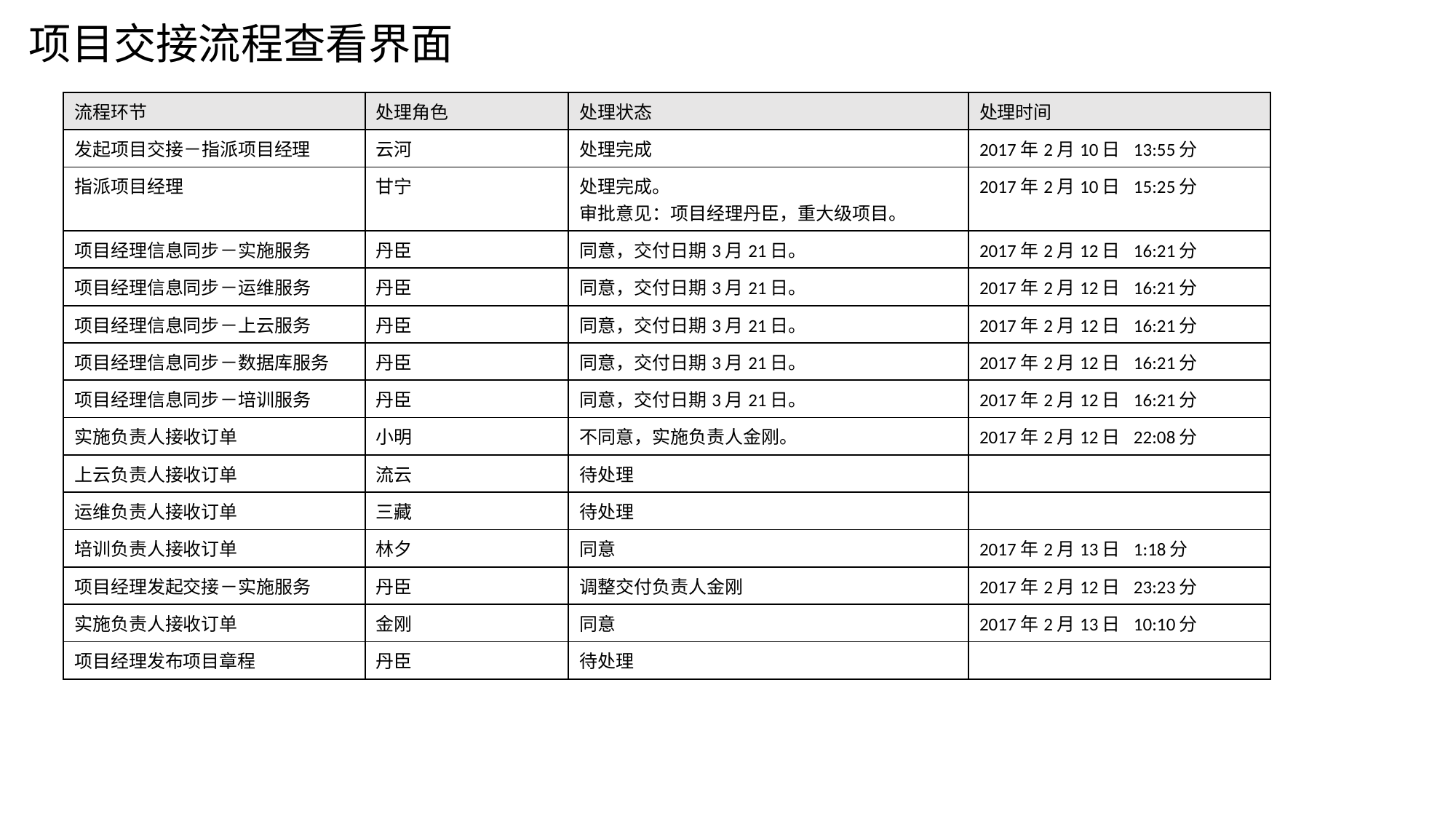

项目交接流程查看界面
| 流程环节 | 处理角色 | 处理状态 | 处理时间 |
| --- | --- | --- | --- |
| 发起项目交接－指派项目经理 | 云河 | 处理完成 | 2017年2月10日 13:55分 |
| 指派项目经理 | 甘宁 | 处理完成。 审批意见：项目经理丹臣，重大级项目。 | 2017年2月10日 15:25分 |
| 项目经理信息同步－实施服务 | 丹臣 | 同意，交付日期3月21日。 | 2017年2月12日 16:21分 |
| 项目经理信息同步－运维服务 | 丹臣 | 同意，交付日期3月21日。 | 2017年2月12日 16:21分 |
| 项目经理信息同步－上云服务 | 丹臣 | 同意，交付日期3月21日。 | 2017年2月12日 16:21分 |
| 项目经理信息同步－数据库服务 | 丹臣 | 同意，交付日期3月21日。 | 2017年2月12日 16:21分 |
| 项目经理信息同步－培训服务 | 丹臣 | 同意，交付日期3月21日。 | 2017年2月12日 16:21分 |
| 实施负责人接收订单 | 小明 | 不同意，实施负责人金刚。 | 2017年2月12日 22:08分 |
| 上云负责人接收订单 | 流云 | 待处理 |  |
| 运维负责人接收订单 | 三藏 | 待处理 |  |
| 培训负责人接收订单 | 林夕 | 同意 | 2017年2月13日 1:18分 |
| 项目经理发起交接－实施服务 | 丹臣 | 调整交付负责人金刚 | 2017年2月12日 23:23分 |
| 实施负责人接收订单 | 金刚 | 同意 | 2017年2月13日 10:10分 |
| 项目经理发布项目章程 | 丹臣 | 待处理 |  |